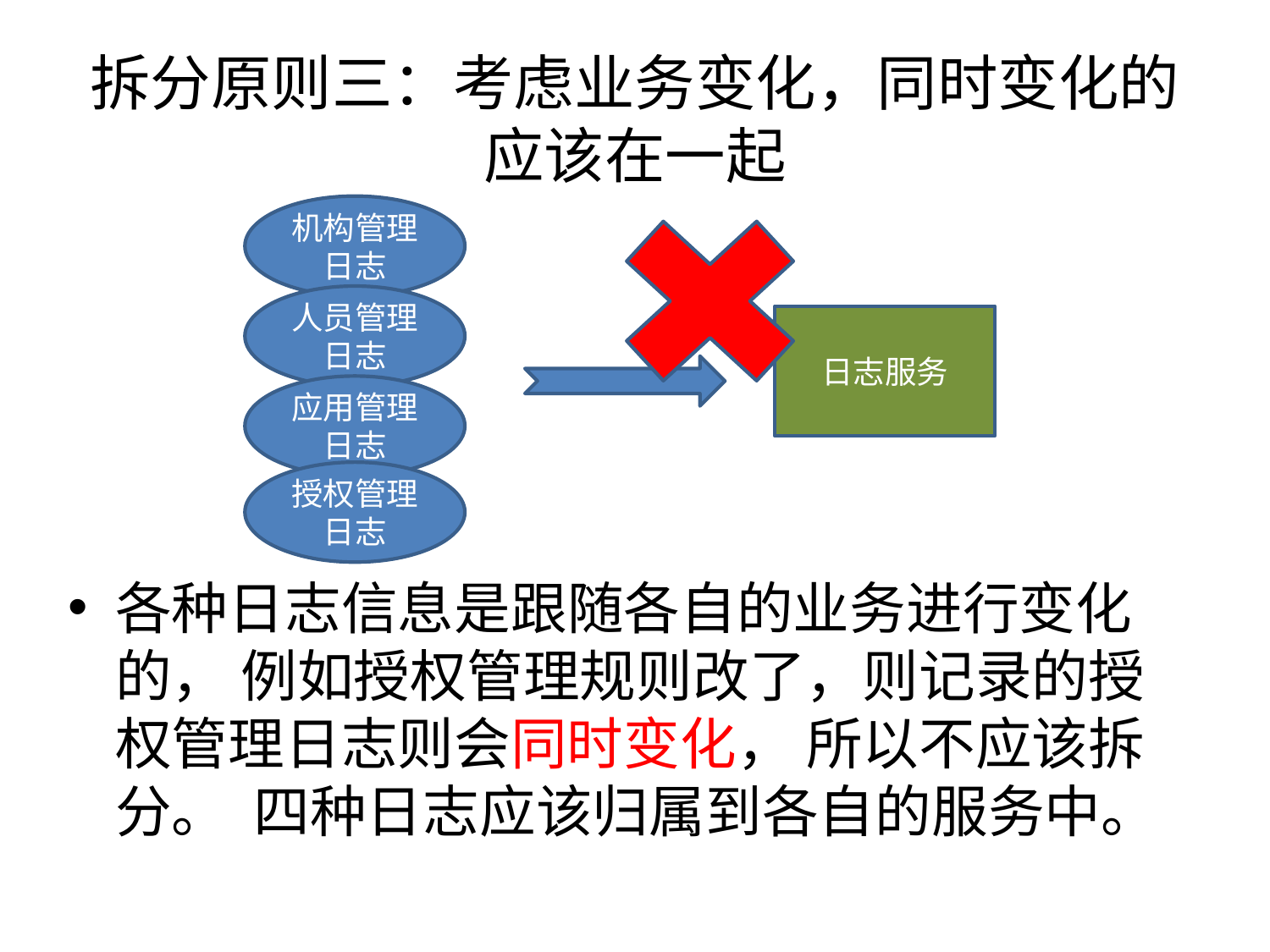

# 拆分原则三：考虑业务变化，同时变化的应该在一起

机构管理日志
人员管理日志
日志服务

应用管理日志
授权管理日志
各种日志信息是跟随各自的业务进行变化的， 例如授权管理规则改了，则记录的授权管理日志则会同时变化， 所以不应该拆分。  四种日志应该归属到各自的服务中。